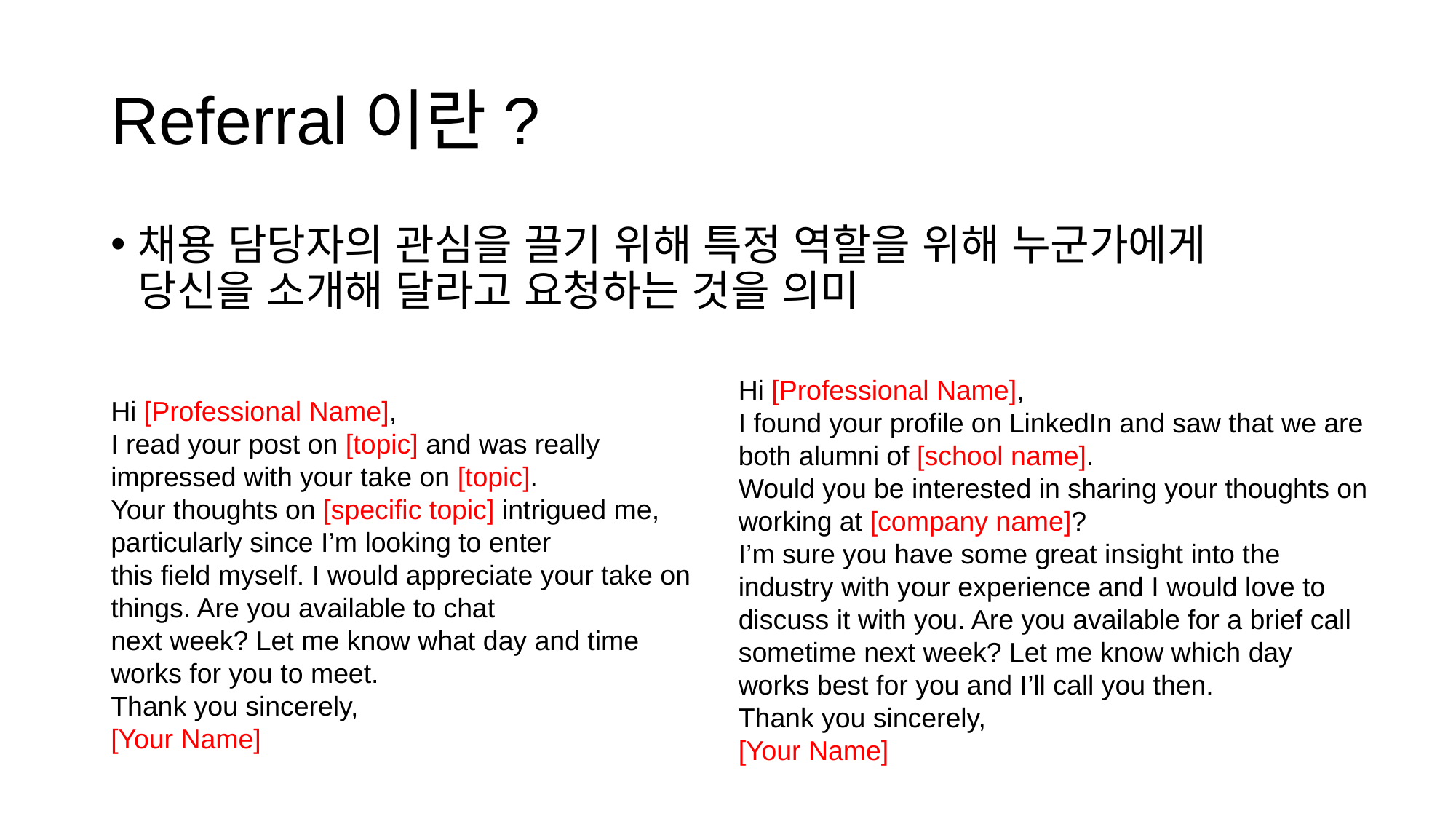

# Referral이란?
채용 담당자의 관심을 끌기 위해 특정 역할을 위해 누군가에게 당신을 소개해 달라고 요청하는 것을 의미
Hi [Professional Name],
I found your profile on LinkedIn and saw that we are both alumni of [school name].
Would you be interested in sharing your thoughts on working at [company name]?
I’m sure you have some great insight into the industry with your experience and I would love to discuss it with you. Are you available for a brief call sometime next week? Let me know which day works best for you and I’ll call you then.
Thank you sincerely,
[Your Name]
Hi [Professional Name],
I read your post on [topic] and was really impressed with your take on [topic].
Your thoughts on [specific topic] intrigued me, particularly since I’m looking to enter
this field myself. I would appreciate your take on things. Are you available to chat
next week? Let me know what day and time works for you to meet.
Thank you sincerely,
[Your Name]